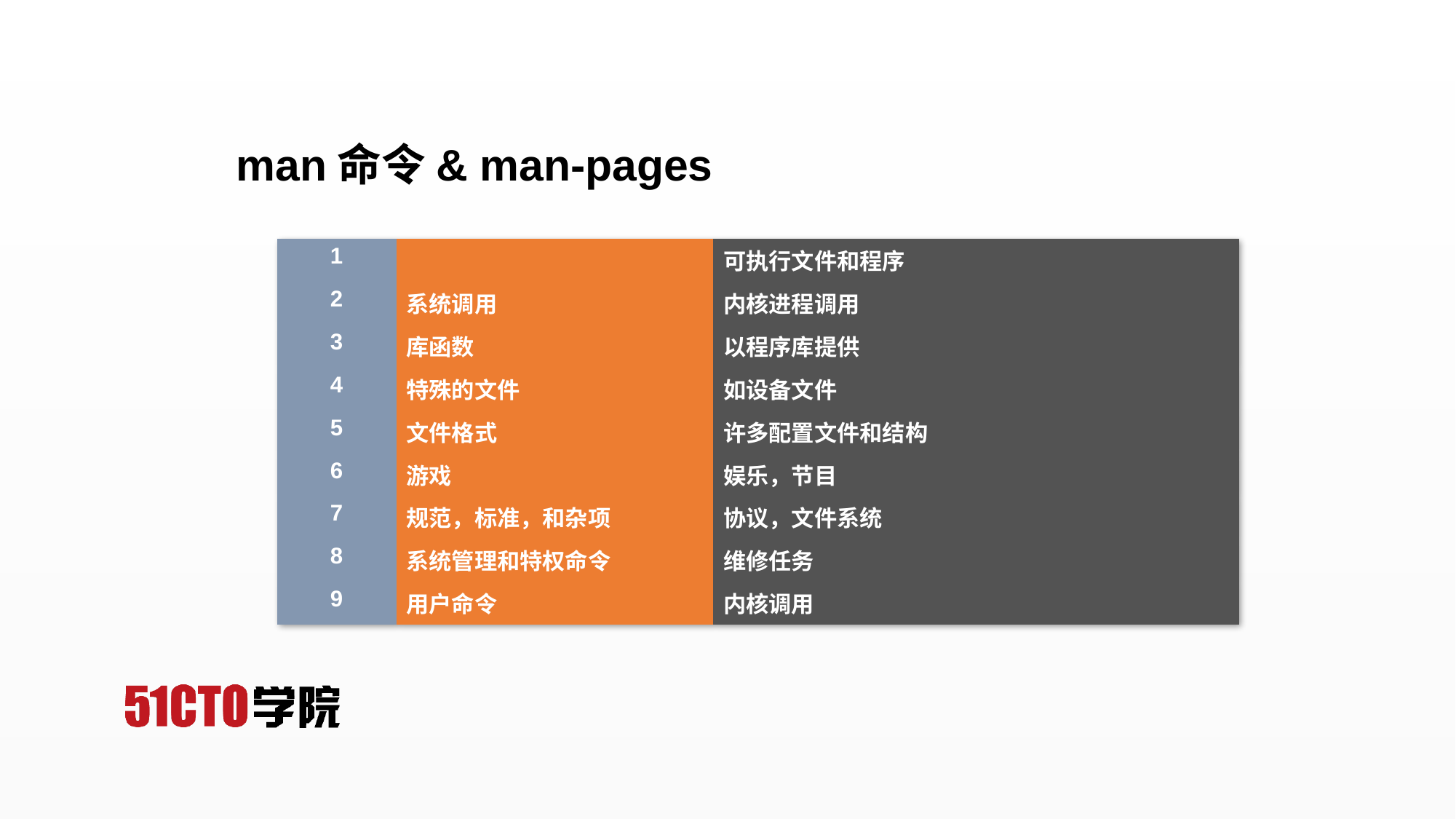

man命令& man-pages
| 1 |  | 可执行文件和程序 |
| --- | --- | --- |
| 2 | 系统调用 | 内核进程调用 |
| 3 | 库函数 | 以程序库提供 |
| 4 | 特殊的文件 | 如设备文件 |
| 5 | 文件格式 | 许多配置文件和结构 |
| 6 | 游戏 | 娱乐，节目 |
| 7 | 规范，标准，和杂项 | 协议，文件系统 |
| 8 | 系统管理和特权命令 | 维修任务 |
| 9 | 用户命令 | 内核调用 |